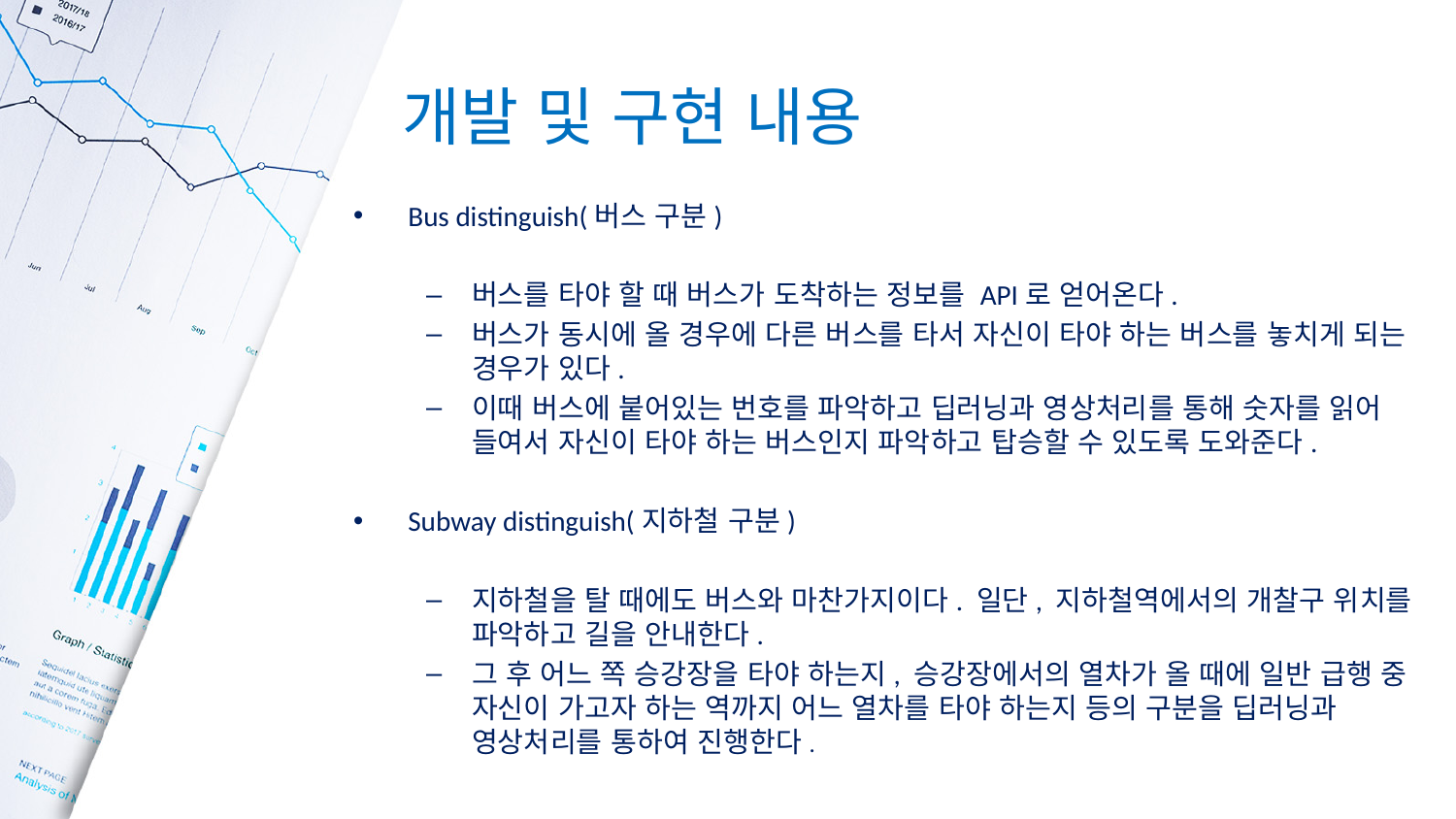

# 개발 및 구현 내용
Bus distinguish(버스 구분)

버스를 타야 할 때 버스가 도착하는 정보를 API로 얻어온다.
버스가 동시에 올 경우에 다른 버스를 타서 자신이 타야 하는 버스를 놓치게 되는 경우가 있다.
이때 버스에 붙어있는 번호를 파악하고 딥러닝과 영상처리를 통해 숫자를 읽어 들여서 자신이 타야 하는 버스인지 파악하고 탑승할 수 있도록 도와준다.

Subway distinguish(지하철 구분)

지하철을 탈 때에도 버스와 마찬가지이다. 일단, 지하철역에서의 개찰구 위치를 파악하고 길을 안내한다.
그 후 어느 쪽 승강장을 타야 하는지, 승강장에서의 열차가 올 때에 일반 급행 중 자신이 가고자 하는 역까지 어느 열차를 타야 하는지 등의 구분을 딥러닝과 영상처리를 통하여 진행한다.